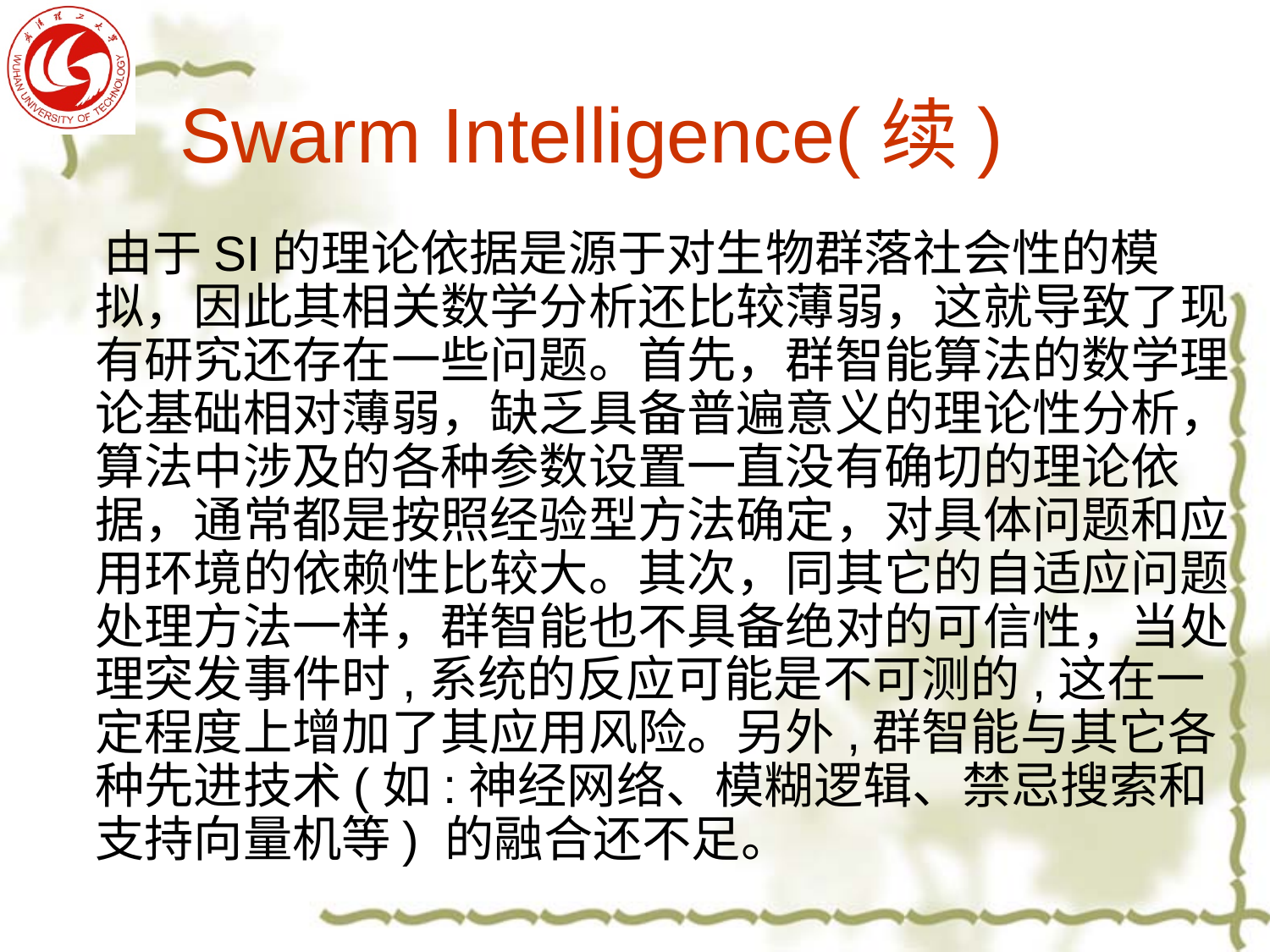

# Swarm Intelligence(续)
    由于SI的理论依据是源于对生物群落社会性的模拟，因此其相关数学分析还比较薄弱，这就导致了现有研究还存在一些问题。首先，群智能算法的数学理论基础相对薄弱，缺乏具备普遍意义的理论性分析，算法中涉及的各种参数设置一直没有确切的理论依据，通常都是按照经验型方法确定，对具体问题和应用环境的依赖性比较大。其次，同其它的自适应问题处理方法一样，群智能也不具备绝对的可信性，当处理突发事件时,系统的反应可能是不可测的,这在一定程度上增加了其应用风险。另外,群智能与其它各种先进技术(如:神经网络、模糊逻辑、禁忌搜索和支持向量机等) 的融合还不足。